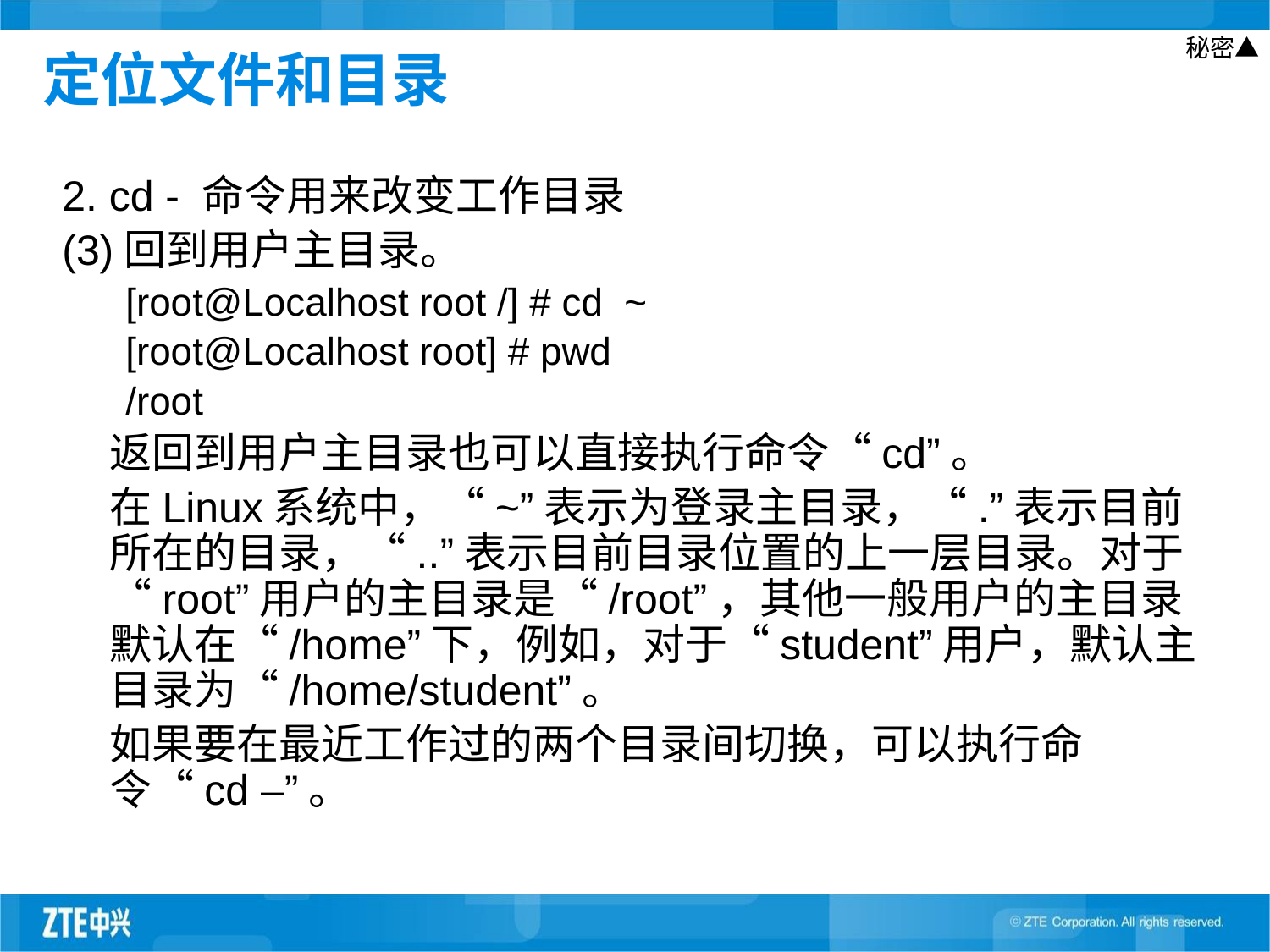

# 定位文件和目录
2. cd - 命令用来改变工作目录
(3)回到用户主目录。
[root@Localhost root /] # cd  ~
[root@Localhost root] # pwd
/root
	返回到用户主目录也可以直接执行命令“cd”。
	在Linux系统中，“~”表示为登录主目录，“.”表示目前所在的目录，“..”表示目前目录位置的上一层目录。对于“root”用户的主目录是“/root”，其他一般用户的主目录默认在“/home”下，例如，对于“student”用户，默认主目录为“/home/student”。
	如果要在最近工作过的两个目录间切换，可以执行命令“cd –”。